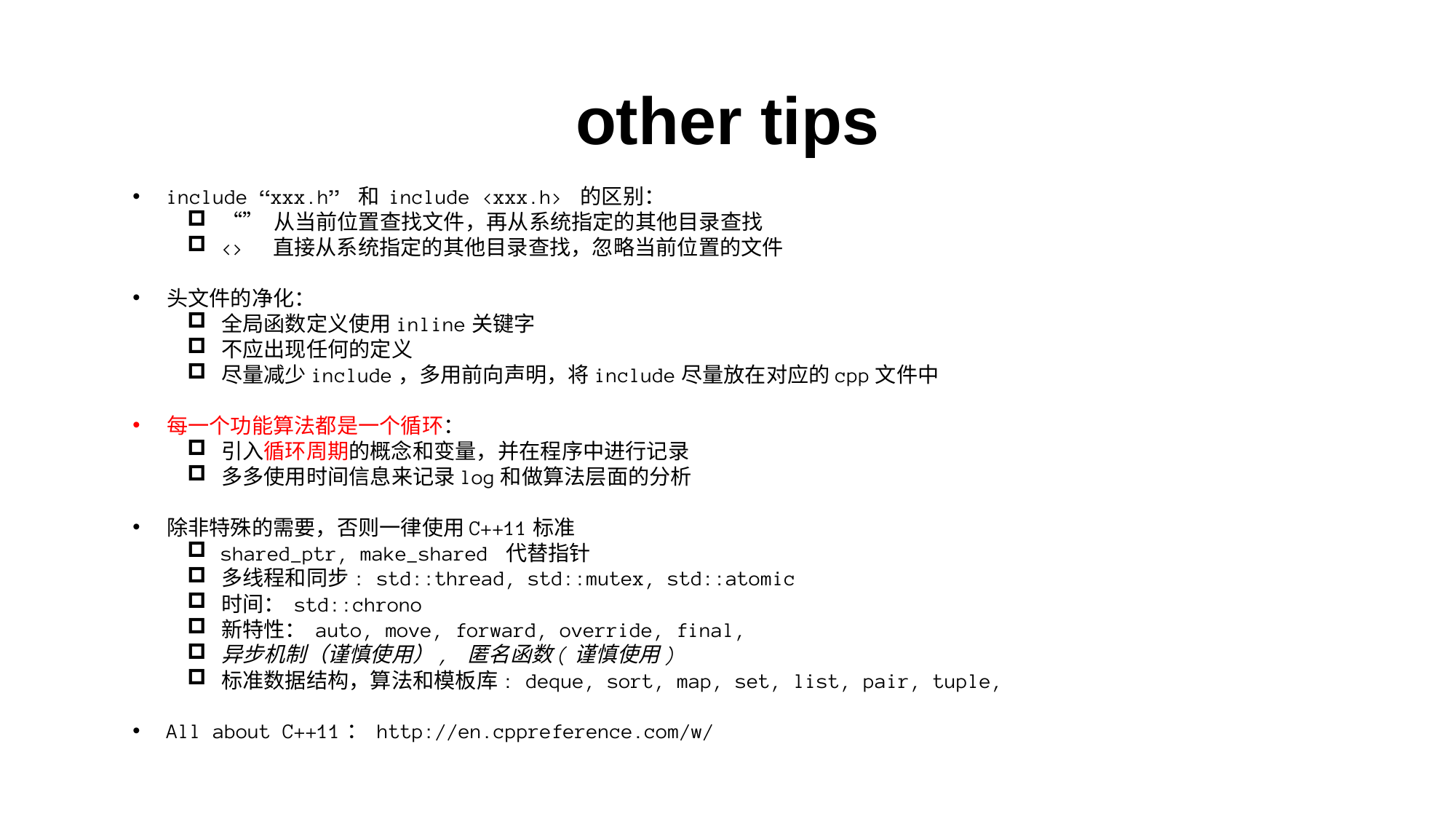

# other tips
include “xxx.h” 和 include <xxx.h> 的区别：
“” 从当前位置查找文件，再从系统指定的其他目录查找
<>  直接从系统指定的其他目录查找，忽略当前位置的文件

头文件的净化：
全局函数定义使用inline关键字
不应出现任何的定义
尽量减少include，多用前向声明，将include尽量放在对应的cpp文件中

每一个功能算法都是一个循环：
引入循环周期的概念和变量，并在程序中进行记录
多多使用时间信息来记录log和做算法层面的分析

除非特殊的需要，否则一律使用C++11标准
shared_ptr, make_shared 代替指针
多线程和同步: std::thread, std::mutex, std::atomic
时间： std::chrono
新特性： auto, move, forward, override, final,
异步机制（谨慎使用）, 匿名函数(谨慎使用)
标准数据结构，算法和模板库: deque, sort, map, set, list, pair, tuple,

All about C++11： http://en.cppreference.com/w/